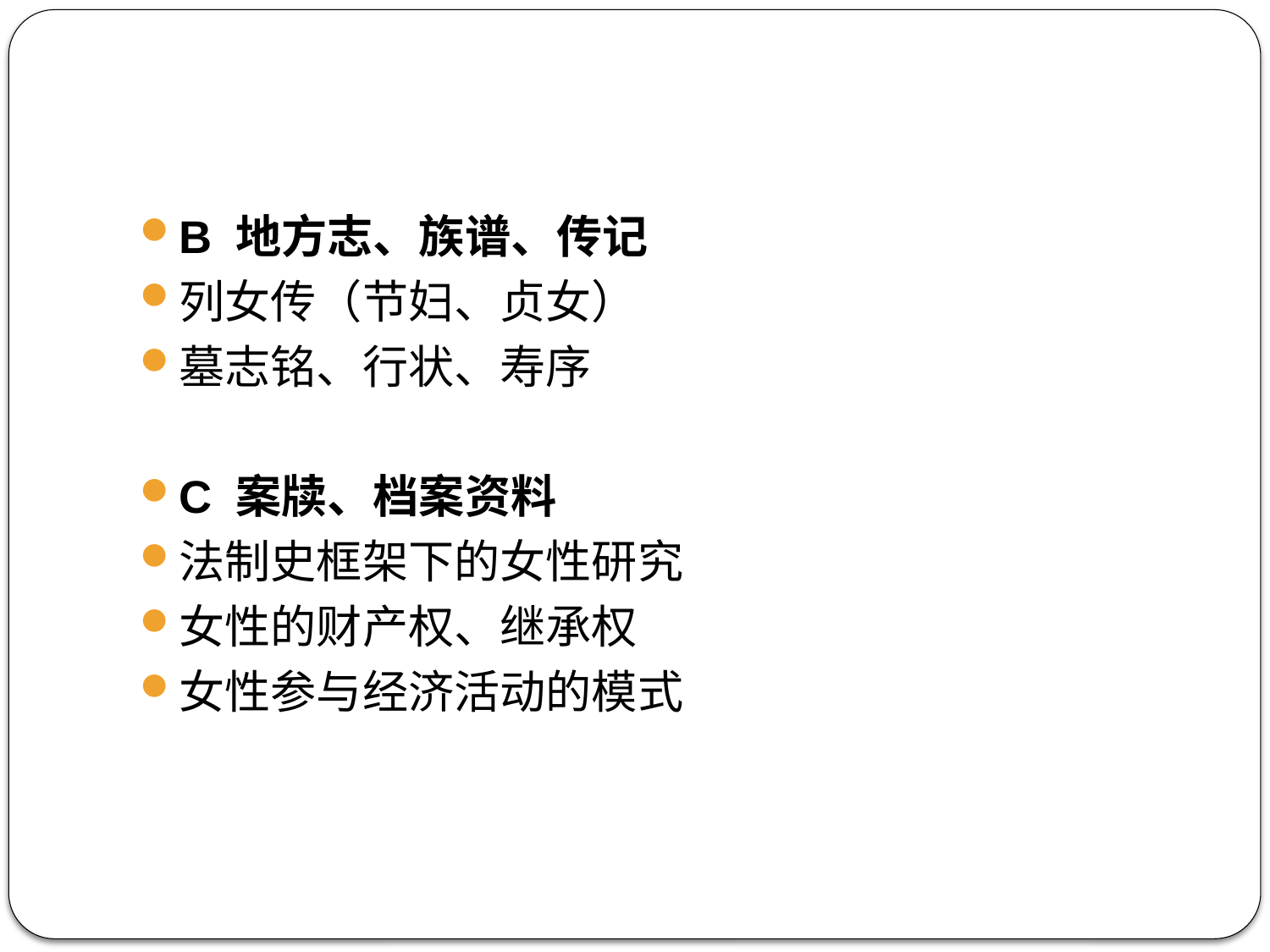

#
B 地方志、族谱、传记
列女传（节妇、贞女）
墓志铭、行状、寿序

C 案牍、档案资料
法制史框架下的女性研究
女性的财产权、继承权
女性参与经济活动的模式